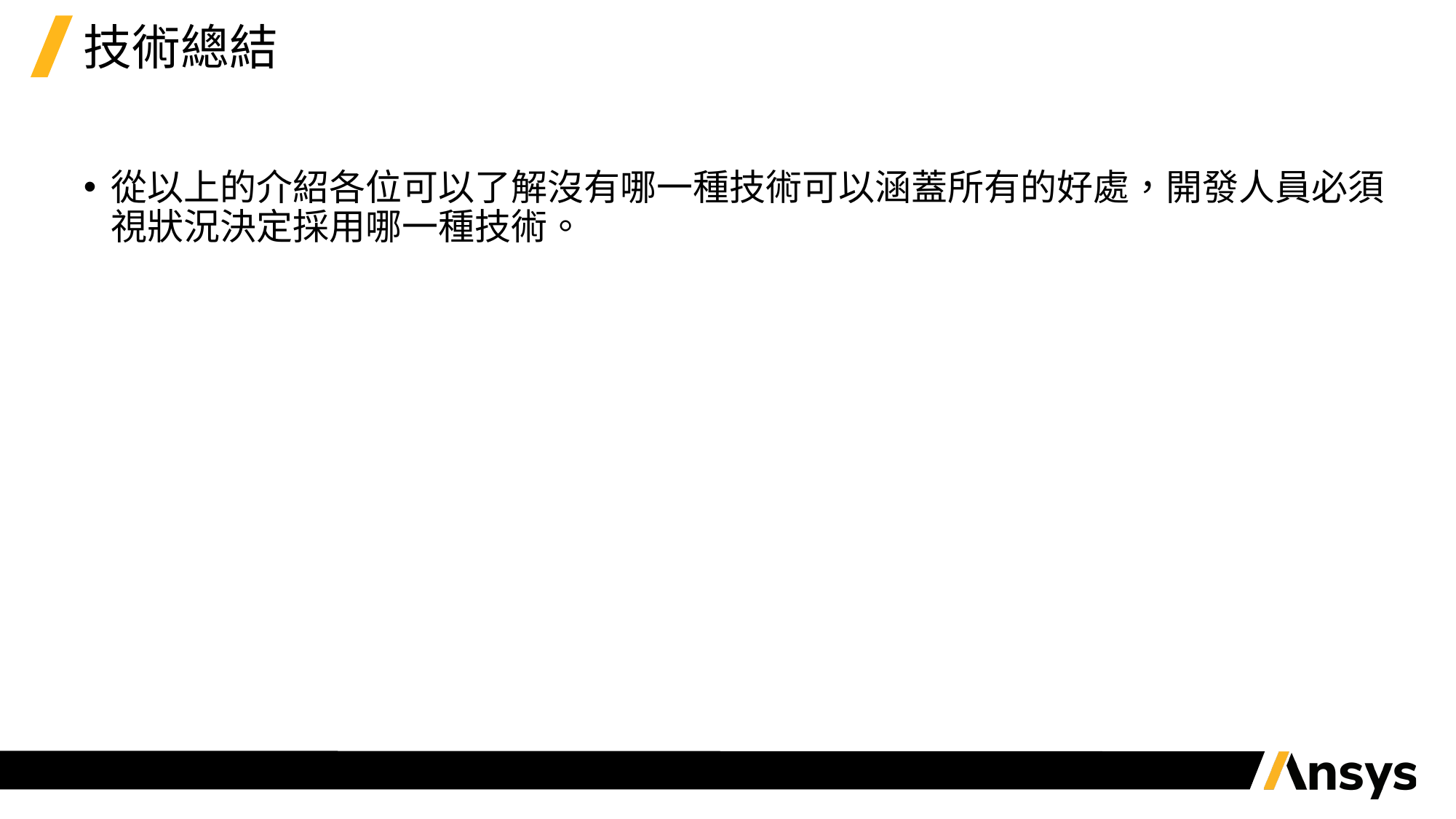

# 技術總結
從以上的介紹各位可以了解沒有哪一種技術可以涵蓋所有的好處，開發人員必須視狀況決定採用哪一種技術。